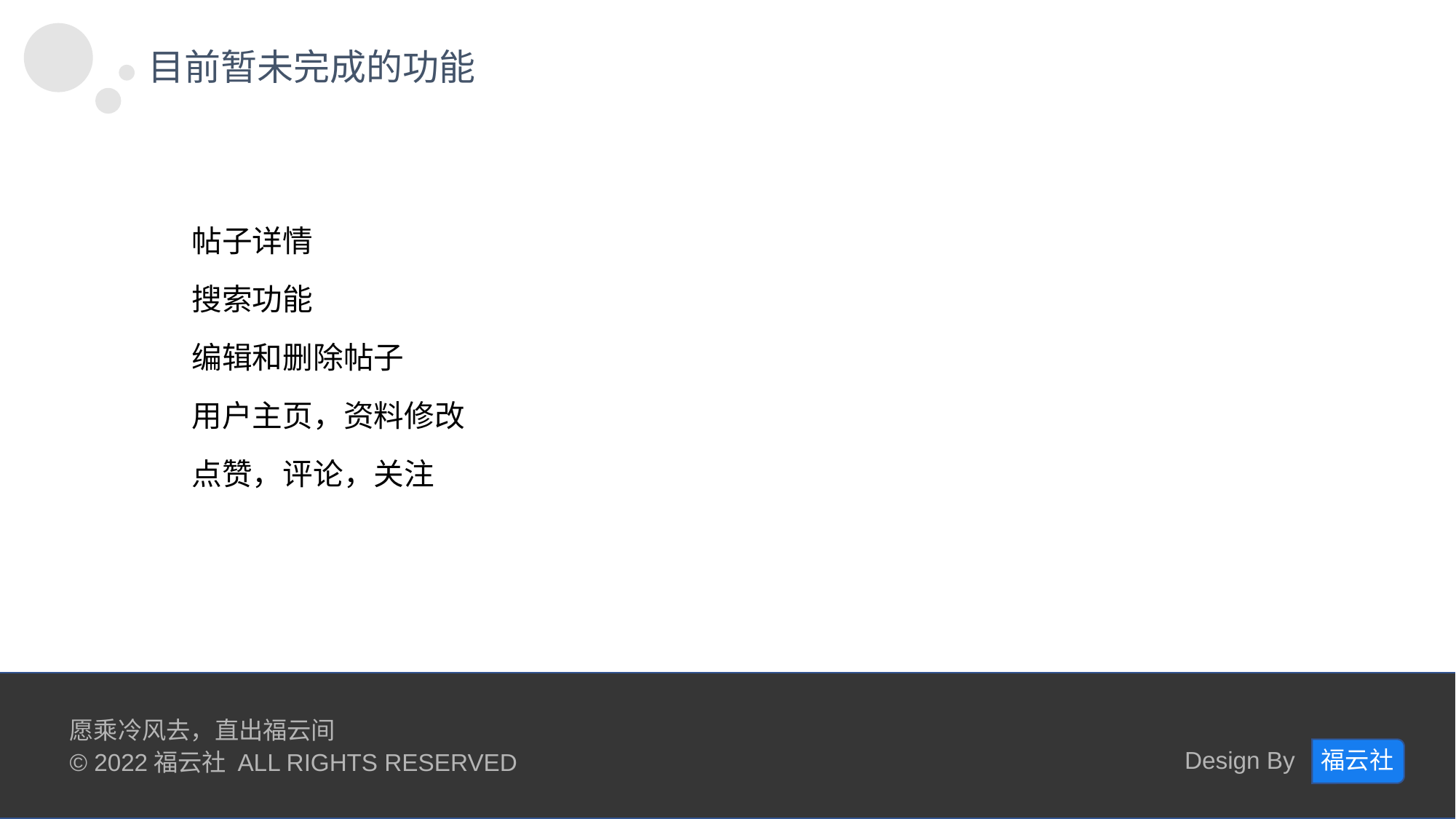

目前暂未完成的功能
帖子详情
搜索功能
编辑和删除帖子
用户主页，资料修改
点赞，评论，关注

愿乘冷风去，直出福云间
© 2022福云社 ALL RIGHTS RESERVED

  Design By   福云社